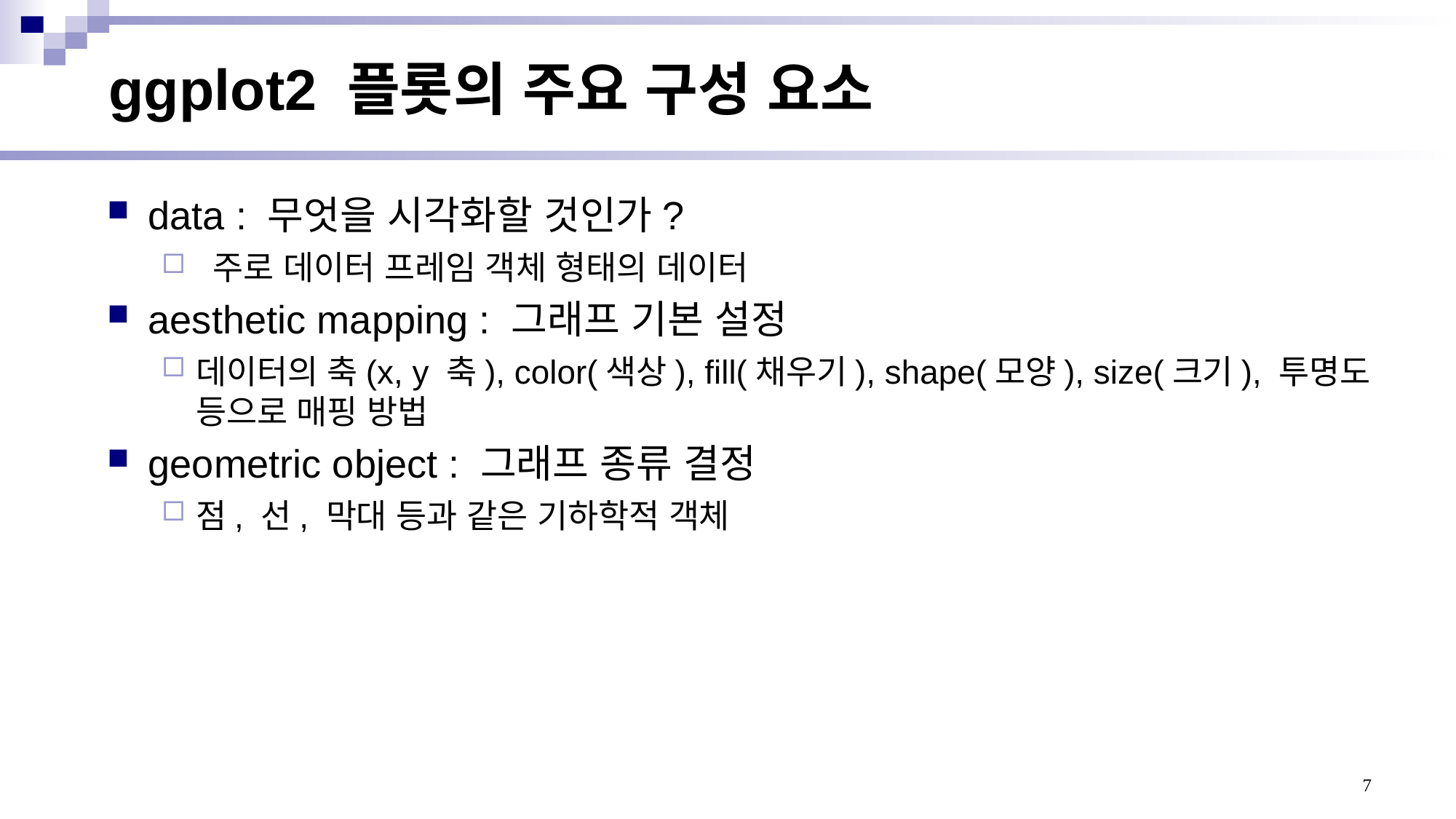

# ggplot2 플롯의 주요 구성 요소
data : 무엇을 시각화할 것인가?
 주로 데이터 프레임 객체 형태의 데이터
aesthetic mapping : 그래프 기본 설정
데이터의 축(x, y 축), color(색상), fill(채우기), shape(모양), size(크기), 투명도 등으로 매핑 방법
geometric object : 그래프 종류 결정
점, 선, 막대 등과 같은 기하학적 객체
7